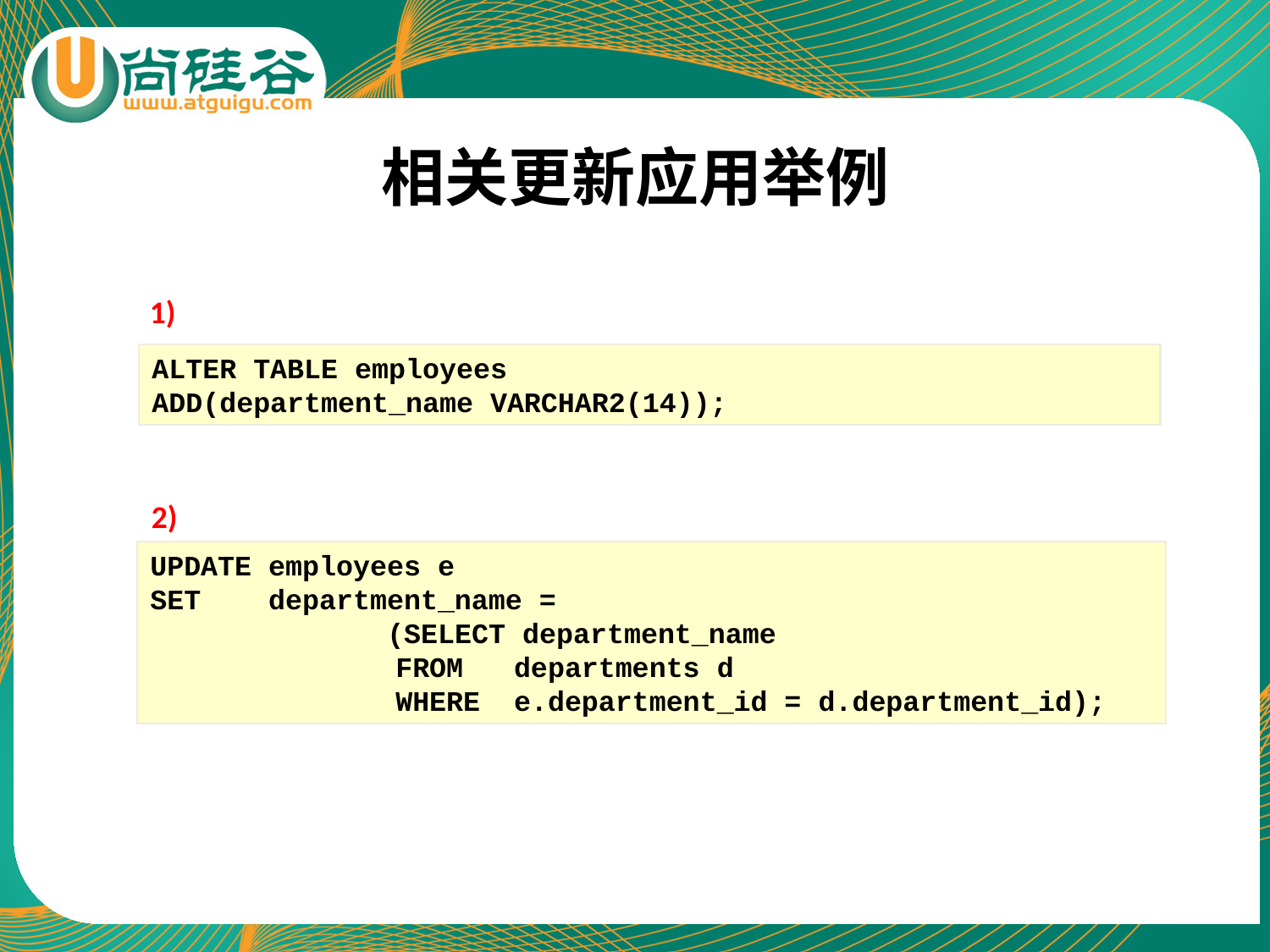

# 相关更新应用举例
1)
ALTER TABLE employees
ADD(department_name VARCHAR2(14));
2)
UPDATE employees e
SET    department_name =
              (SELECT department_name
	       FROM   departments d
	       WHERE  e.department_id = d.department_id);